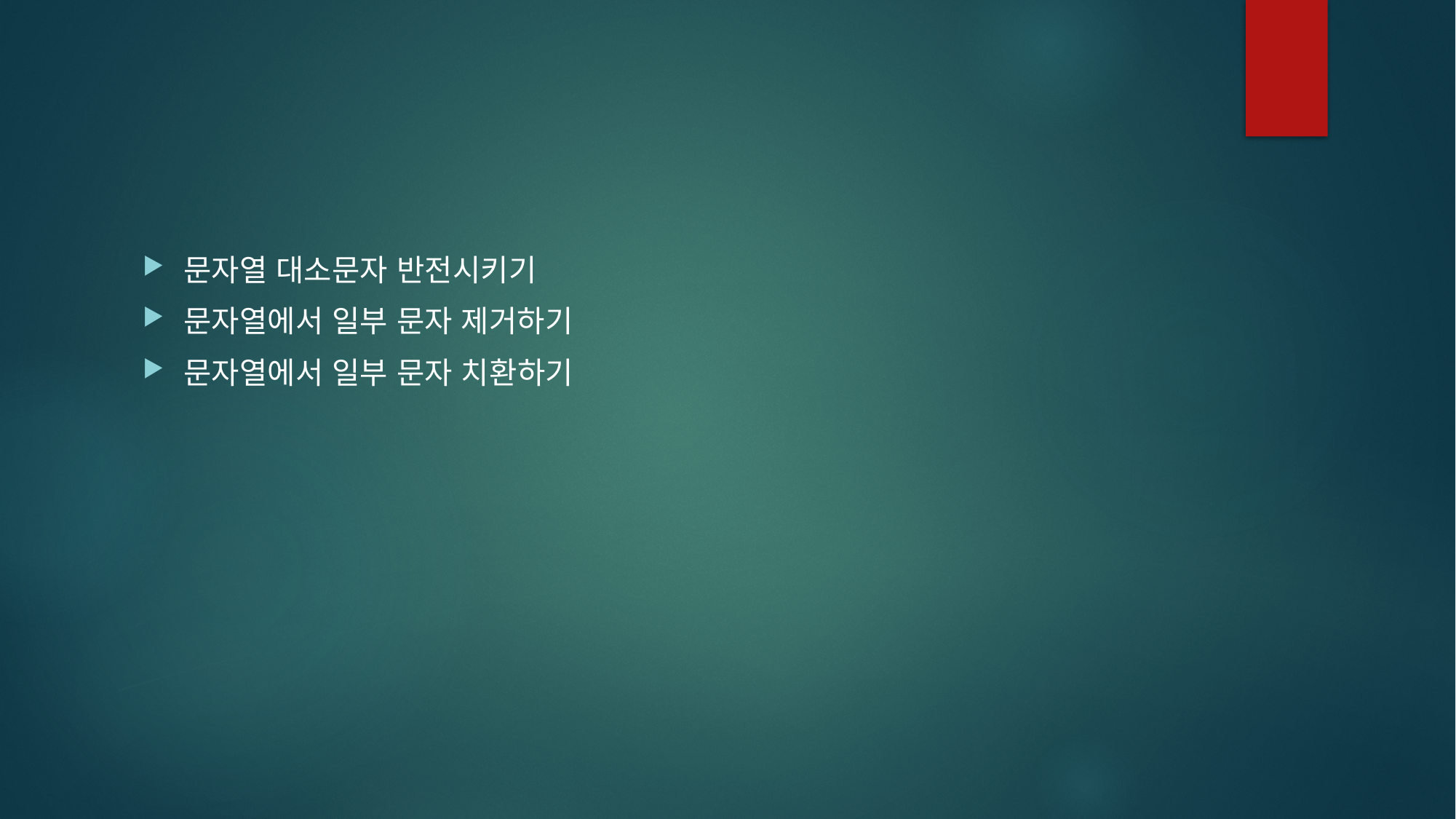

#
문자열 대소문자 반전시키기
문자열에서 일부 문자 제거하기
문자열에서 일부 문자 치환하기